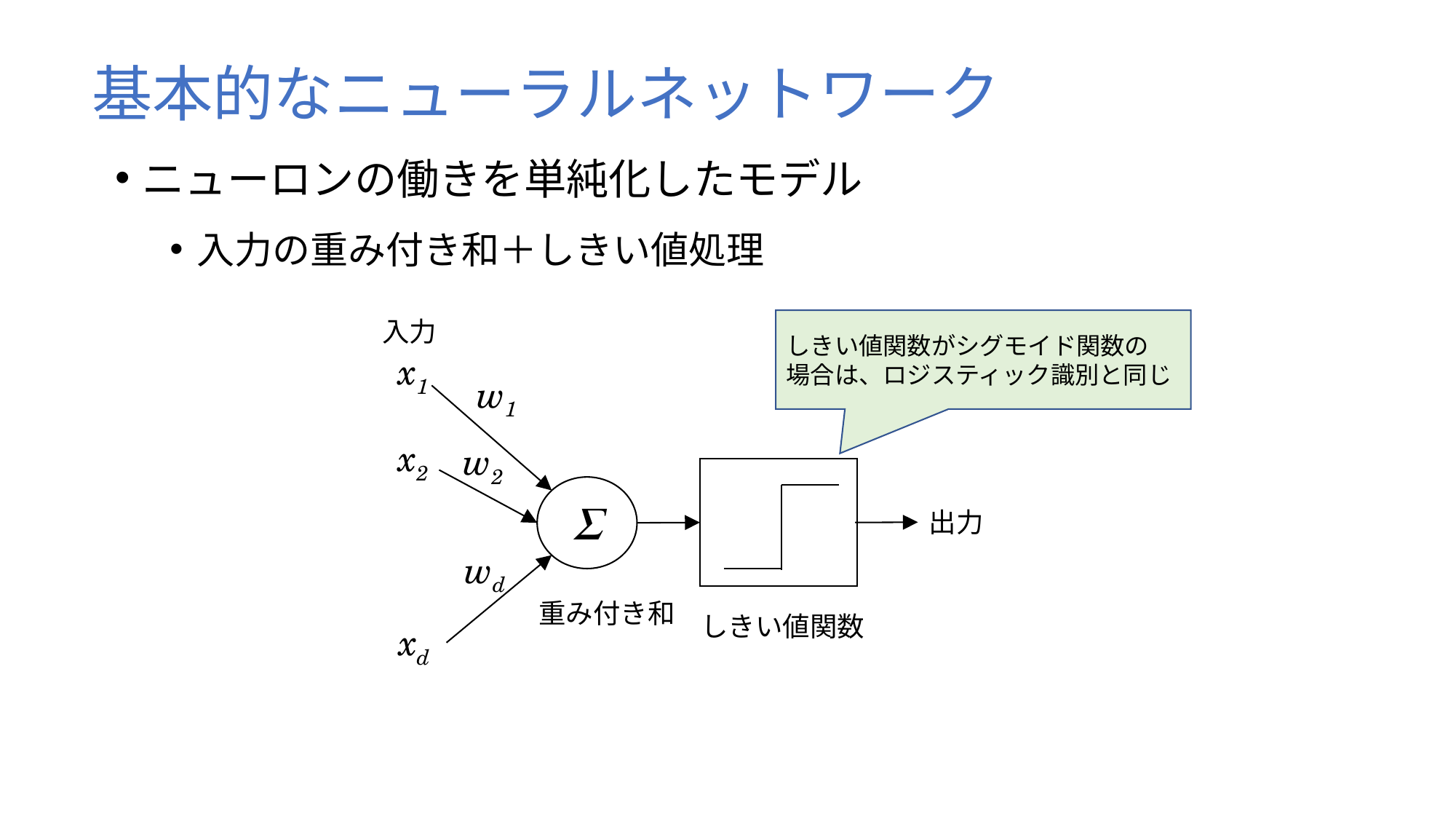

# 基本的なニューラルネットワーク
ニューロンの働きを単純化したモデル
入力の重み付き和＋しきい値処理
入力
しきい値関数がシグモイド関数の
場合は、ロジスティック識別と同じ
x1
w1
x2
w2

Σ
出力
wd
重み付き和
しきい値関数
xd